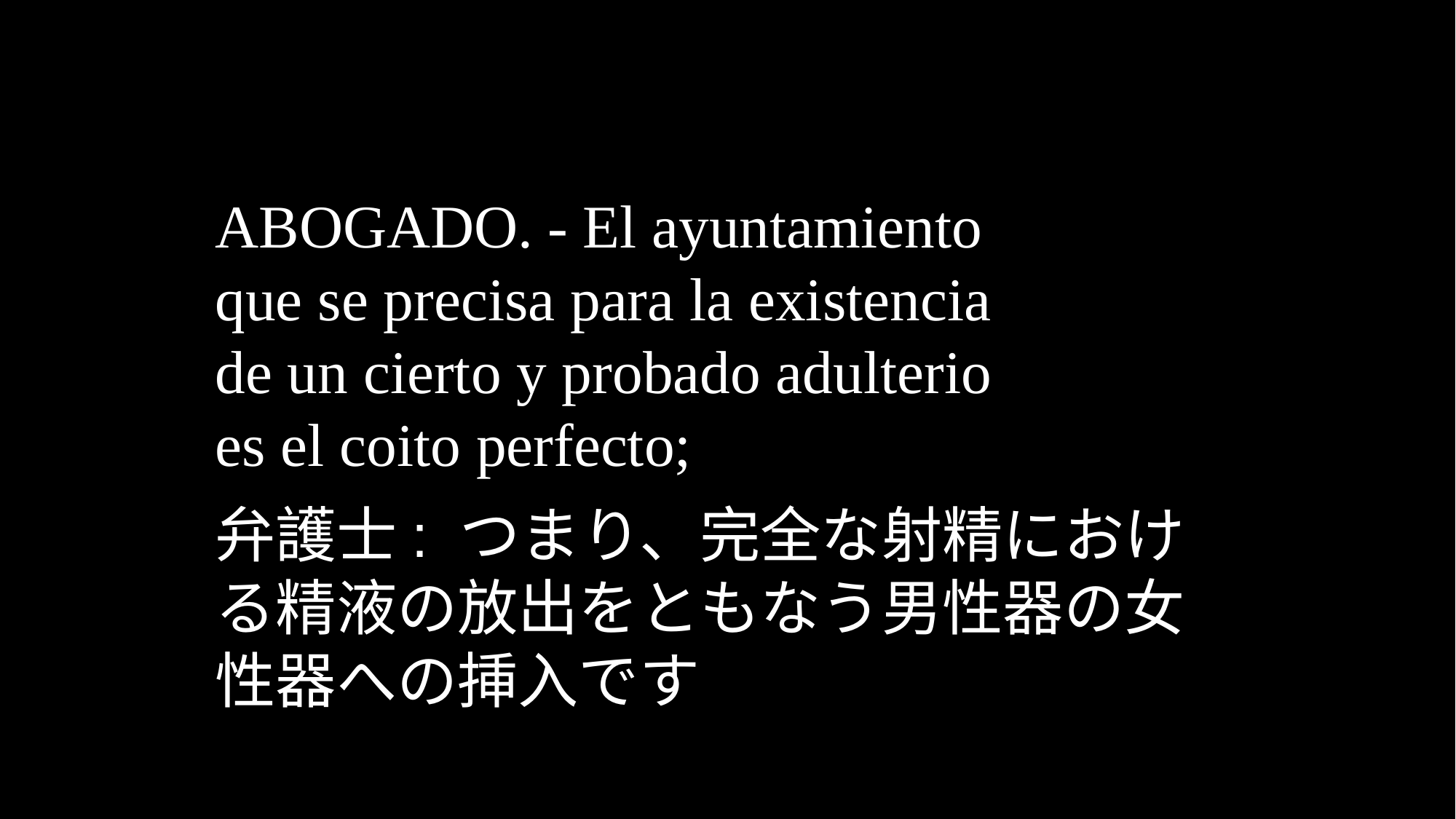

ABOGADO. - El ayuntamiento que se precisa para la existencia de un cierto y probado adulterio es el coito perfecto;

弁護士: つまり、完全な射精における精液の放出をともなう男性器の女性器への挿入です